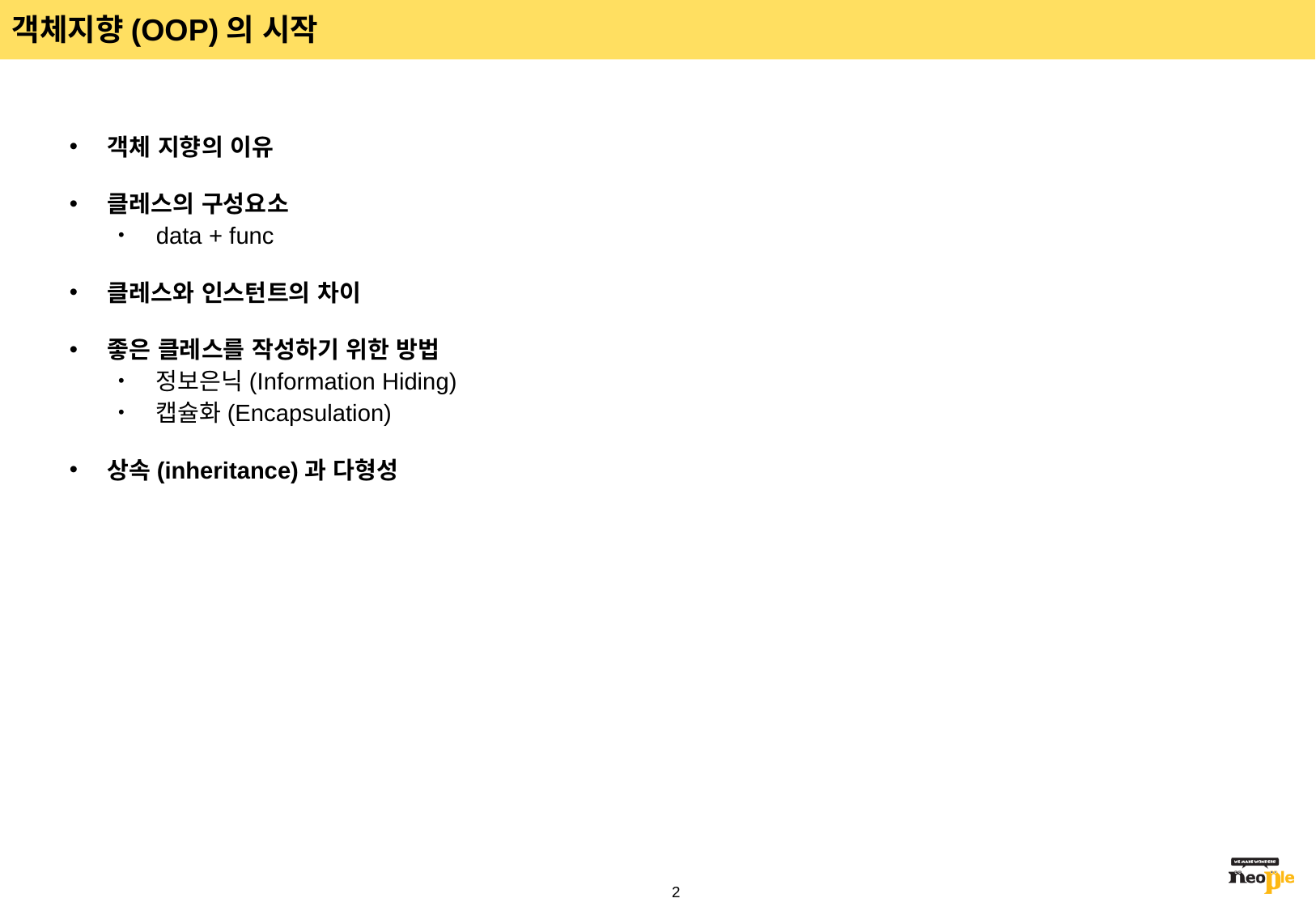

# 객체지향(OOP)의 시작
객체 지향의 이유
클레스의 구성요소
data + func
클레스와 인스턴트의 차이
좋은 클레스를 작성하기 위한 방법
정보은닉(Information Hiding)
캡슐화(Encapsulation)
상속(inheritance)과 다형성